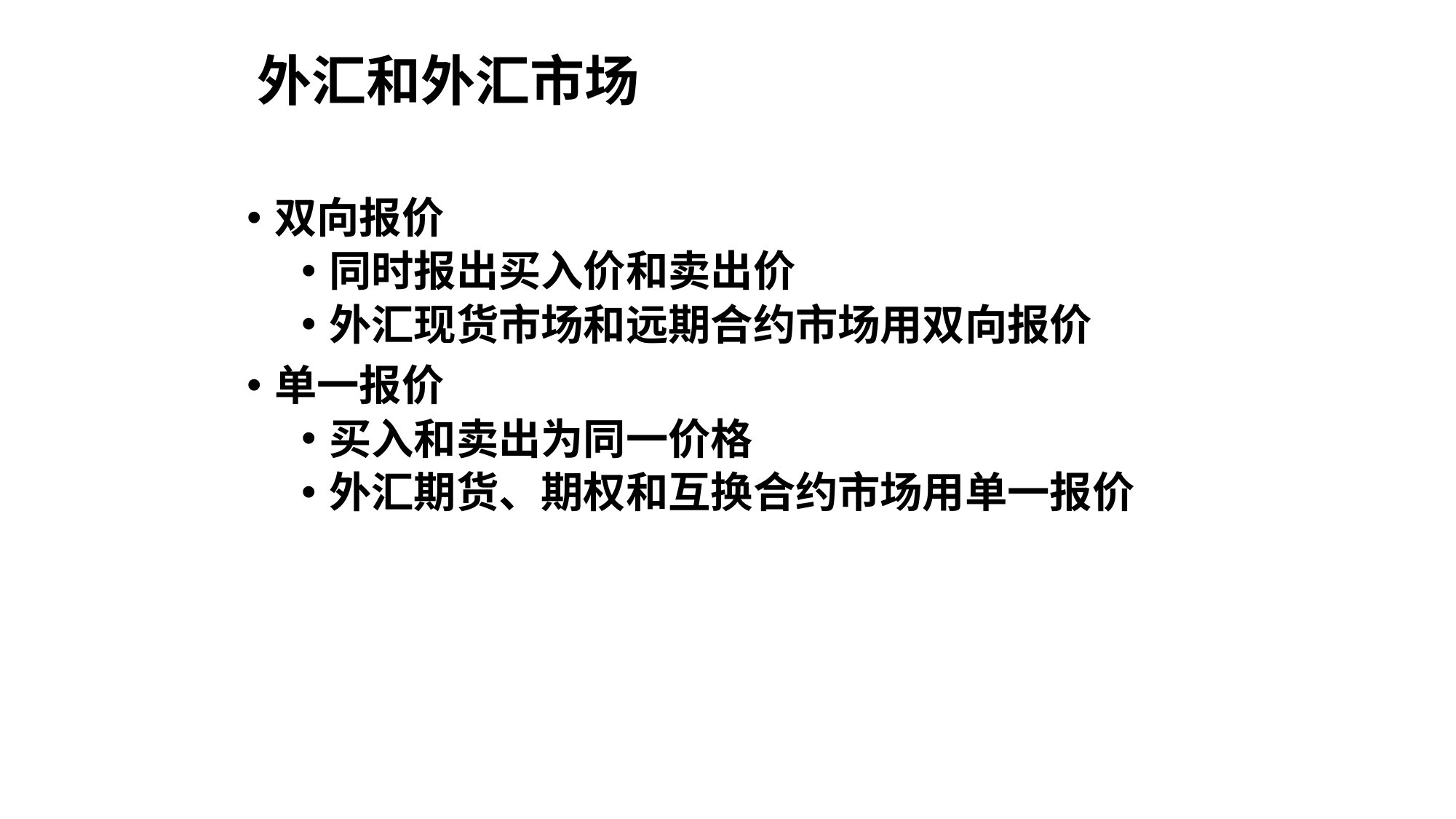

外汇和外汇市场
双向报价
同时报出买入价和卖出价
外汇现货市场和远期合约市场用双向报价
单一报价
买入和卖出为同一价格
外汇期货、期权和互换合约市场用单一报价